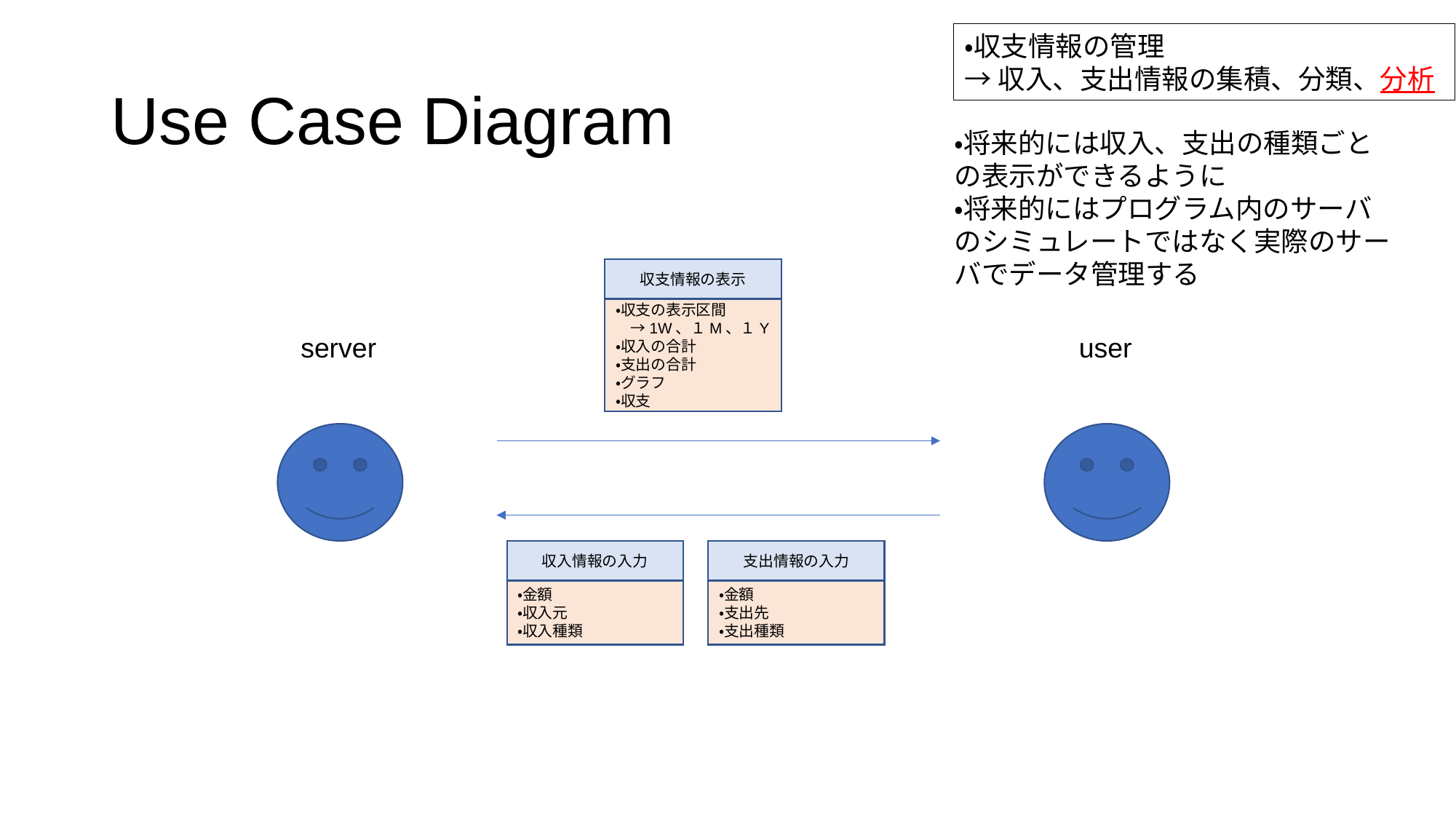

・収支情報の管理
→収入、支出情報の集積、分類、分析
# Use Case Diagram
・将来的には収入、支出の種類ごとの表示ができるように
・将来的にはプログラム内のサーバのシミュレートではなく実際のサーバでデータ管理する
収支情報の表示
・収支の表示区間
　→1W、１M、１Y
・収入の合計
・支出の合計
・グラフ
・収支
server

user

収入情報の入力
・金額
・収入元
・収入種類
支出情報の入力
・金額
・支出先
・支出種類